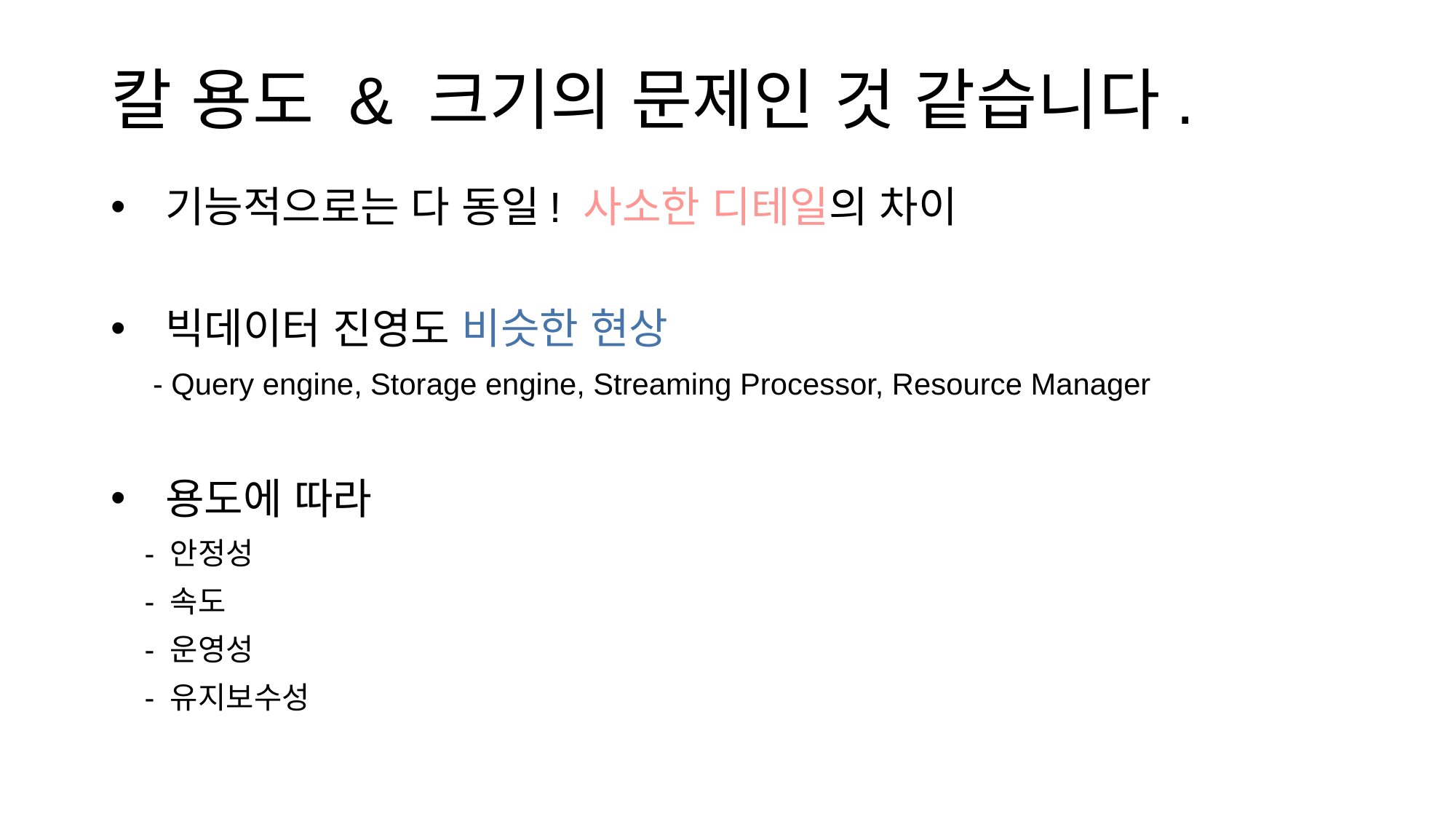

# 칼 용도 & 크기의 문제인 것 같습니다.
기능적으로는 다 동일! 사소한 디테일의 차이

빅데이터 진영도 비슷한 현상
     - Query engine, Storage engine, Streaming Processor, Resource Manager

용도에 따라
    - 안정성
    - 속도
    - 운영성
    - 유지보수성